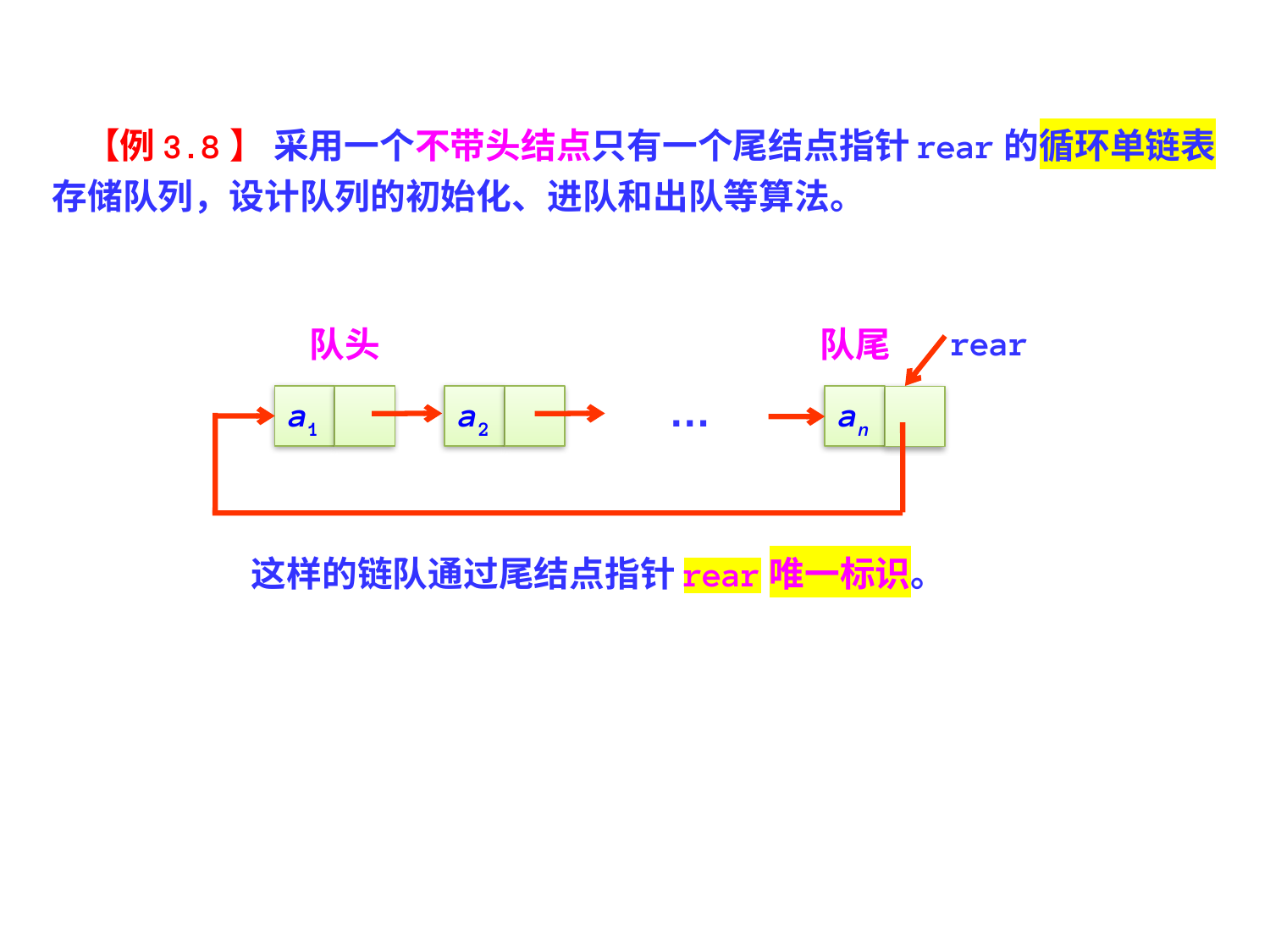

【例3.8】 采用一个不带头结点只有一个尾结点指针rear的循环单链表存储队列，设计队列的初始化、进队和出队等算法。
rear
队头
队尾

…
a1
a2

an

这样的链队通过尾结点指针rear唯一标识。